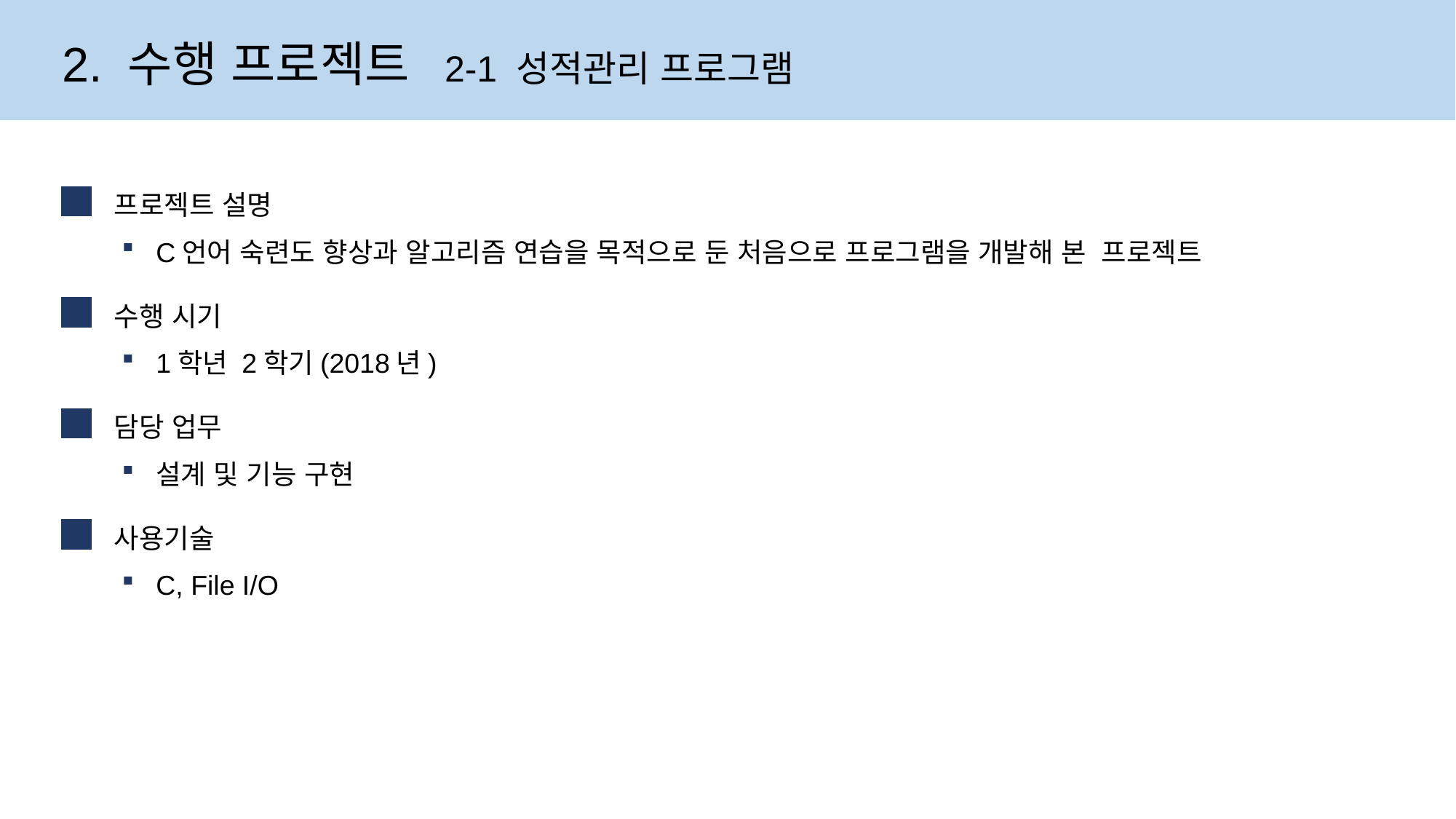

# 2. 수행 프로젝트 2-1 성적관리 프로그램
프로젝트 설명

C언어 숙련도 향상과 알고리즘 연습을 목적으로 둔 처음으로 프로그램을 개발해 본  프로젝트
수행 시기

1학년 2학기(2018년)
담당 업무

설계 및 기능 구현
사용기술

C, File I/O